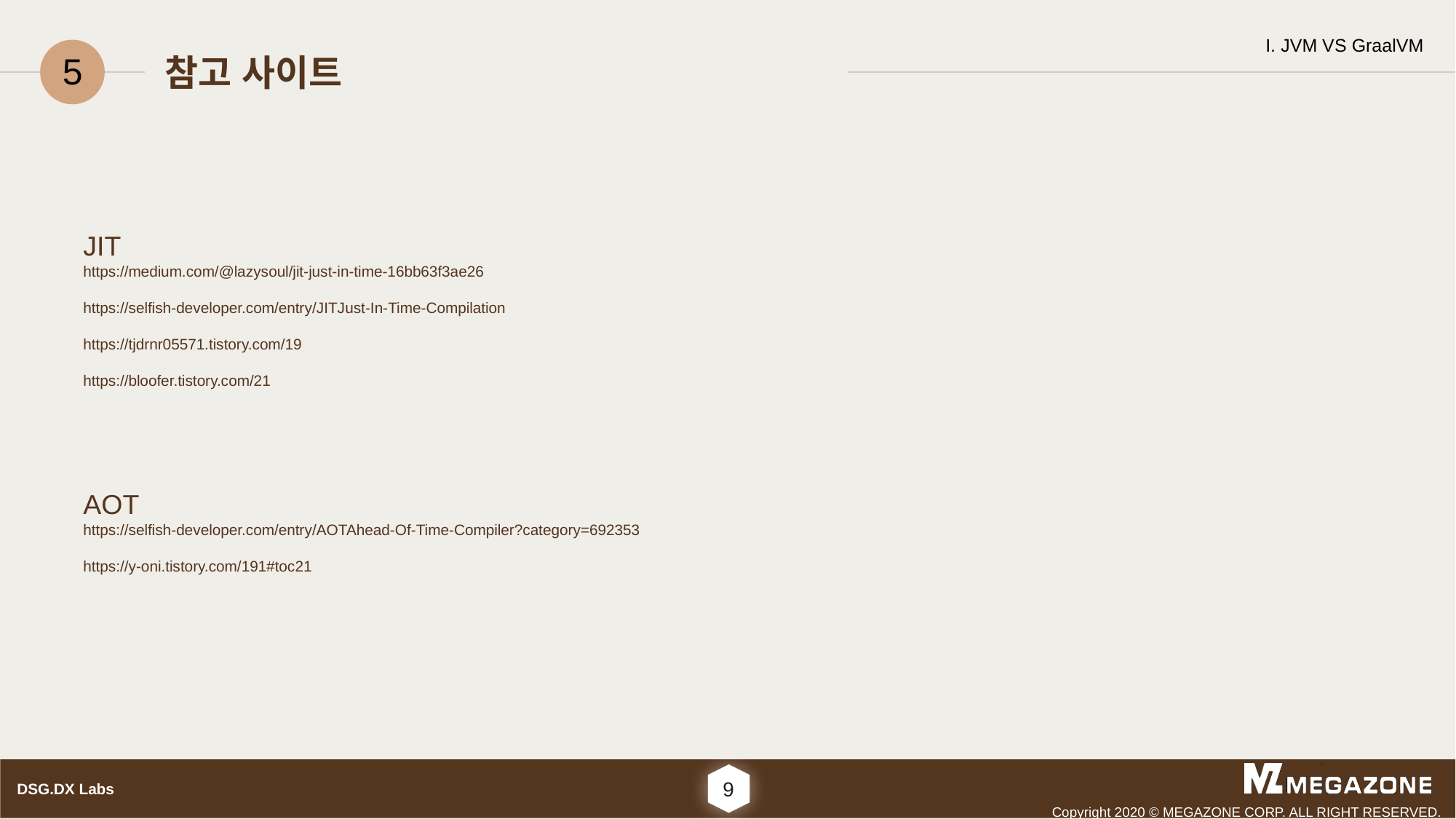

I. JVM VS GraalVM
# II. MZ의 Cloud Native 기술의 성장
5
참고 사이트
JIT
https://medium.com/@lazysoul/jit-just-in-time-16bb63f3ae26
https://selfish-developer.com/entry/JITJust-In-Time-Compilation
https://tjdrnr05571.tistory.com/19
https://bloofer.tistory.com/21

AOT
https://selfish-developer.com/entry/AOTAhead-Of-Time-Compiler?category=692353
https://y-oni.tistory.com/191#toc21